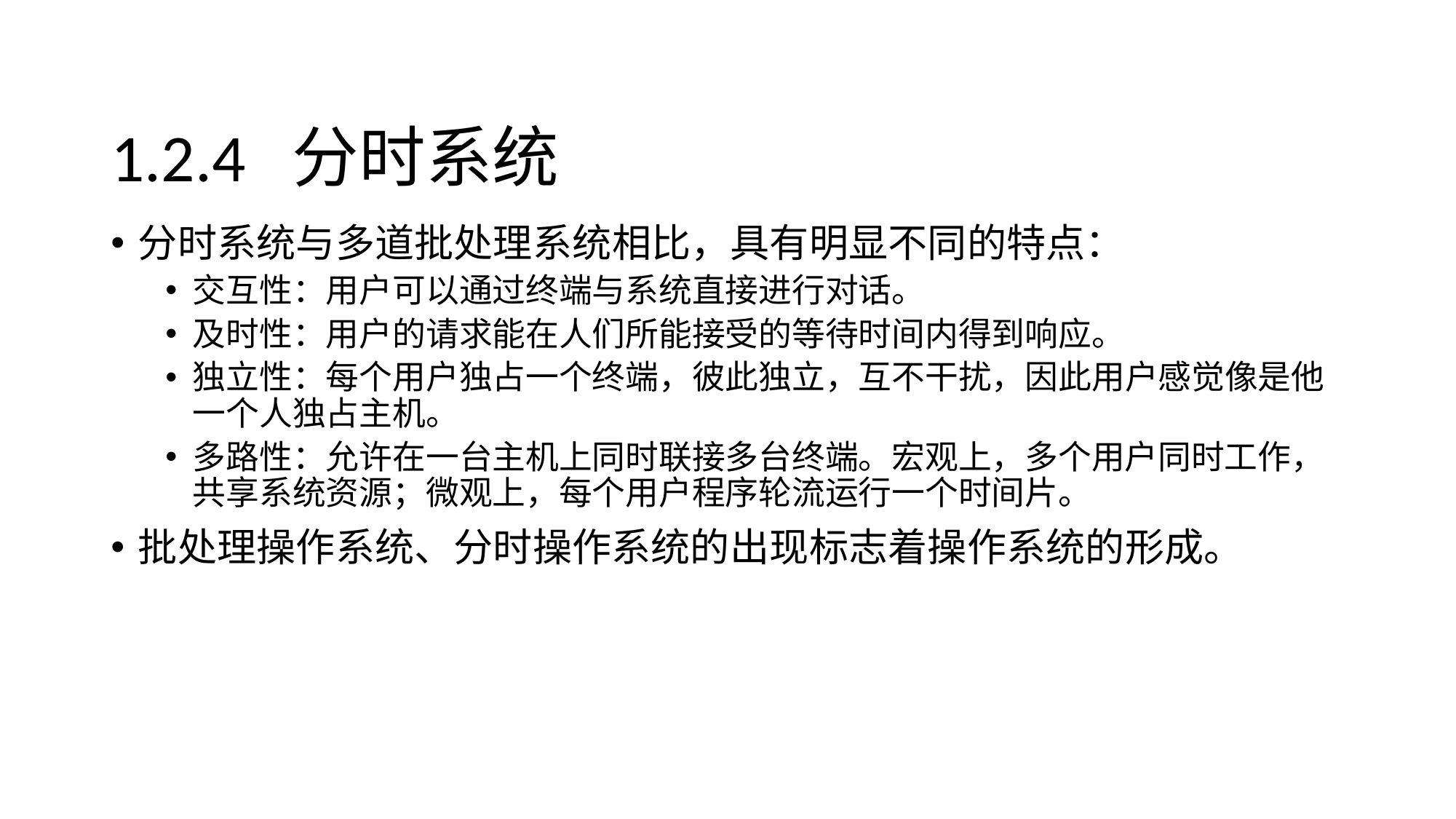

# 1.2.4  分时系统
分时系统与多道批处理系统相比，具有明显不同的特点：
交互性：用户可以通过终端与系统直接进行对话。
及时性：用户的请求能在人们所能接受的等待时间内得到响应。
独立性：每个用户独占一个终端，彼此独立，互不干扰，因此用户感觉像是他一个人独占主机。
多路性：允许在一台主机上同时联接多台终端。宏观上，多个用户同时工作，共享系统资源；微观上，每个用户程序轮流运行一个时间片。
批处理操作系统、分时操作系统的出现标志着操作系统的形成。
8